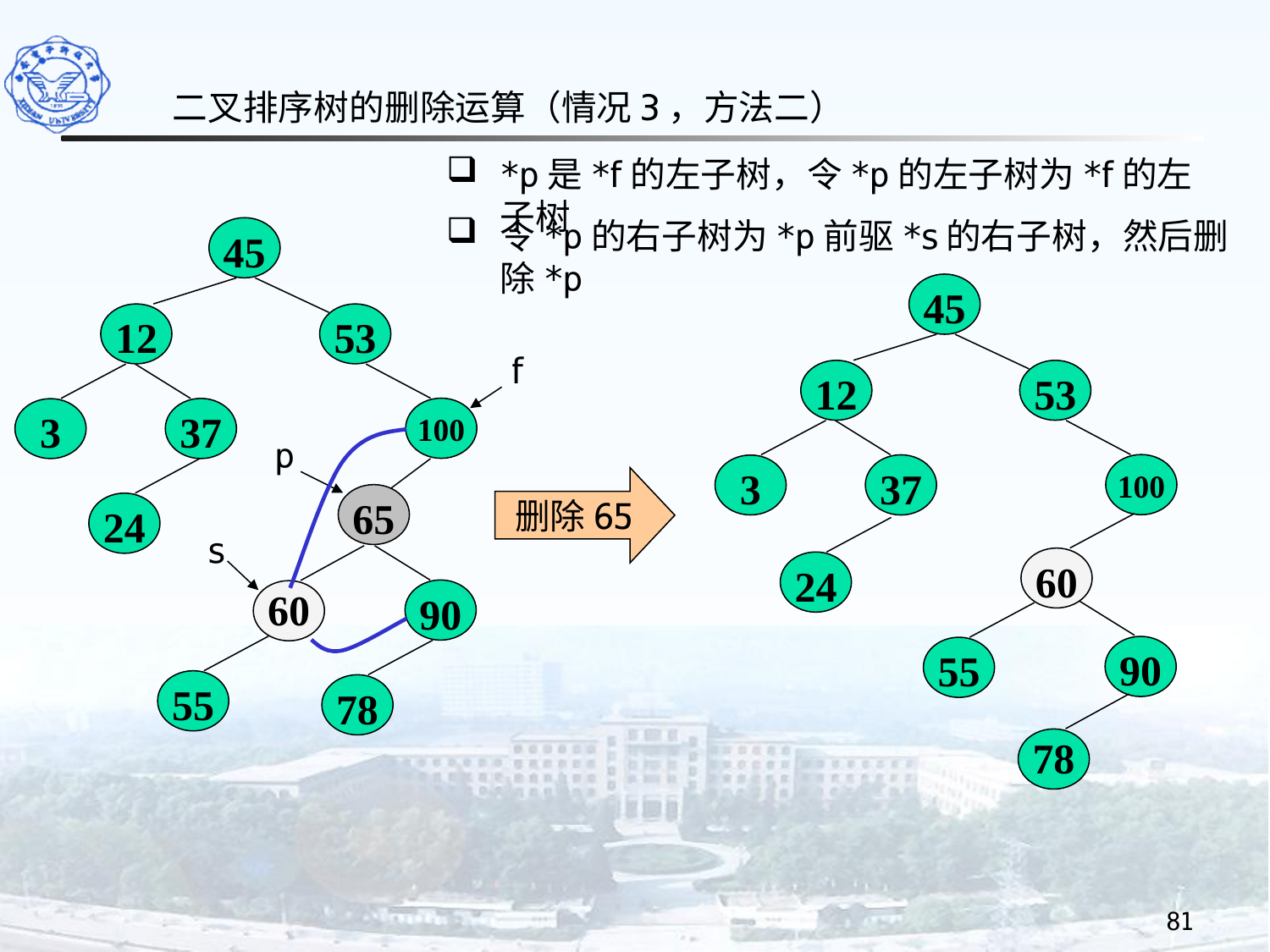

二叉排序树的删除运算（情况3，方法二）
*p是*f的左子树，令*p的左子树为*f的左子树
令*p的右子树为*p前驱*s的右子树，然后删除*p
45
45

12
53

100
37
3

60
24

90

78

55

12
53
f

100
37
3
p

删除65

65
24
s

90
60

55
78
81